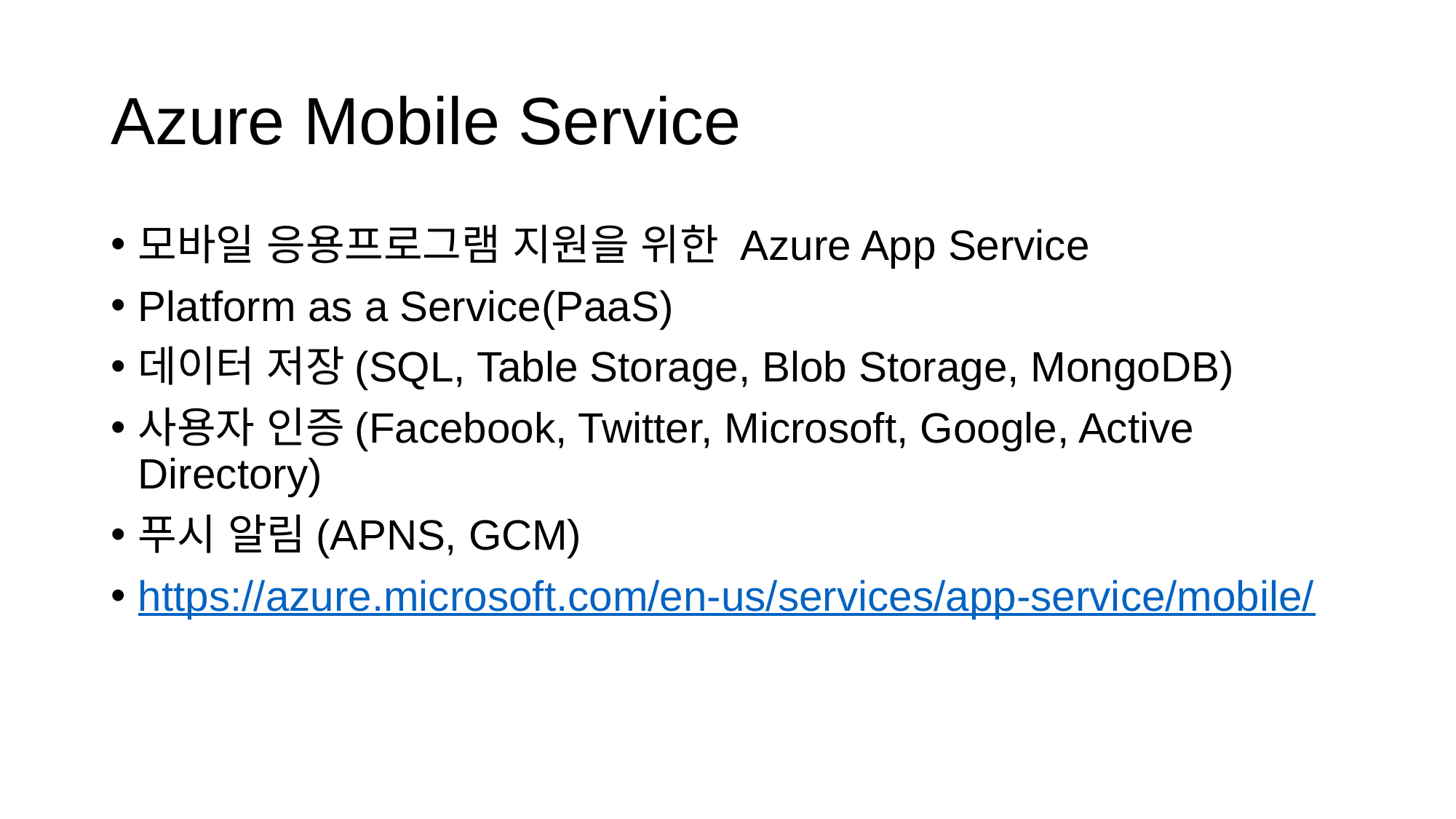

# Azure Mobile Service
모바일 응용프로그램 지원을 위한 Azure App Service
Platform as a Service(PaaS)
데이터 저장(SQL, Table Storage, Blob Storage, MongoDB)
사용자 인증(Facebook, Twitter, Microsoft, Google, Active Directory)
푸시 알림(APNS, GCM)
https://azure.microsoft.com/en-us/services/app-service/mobile/